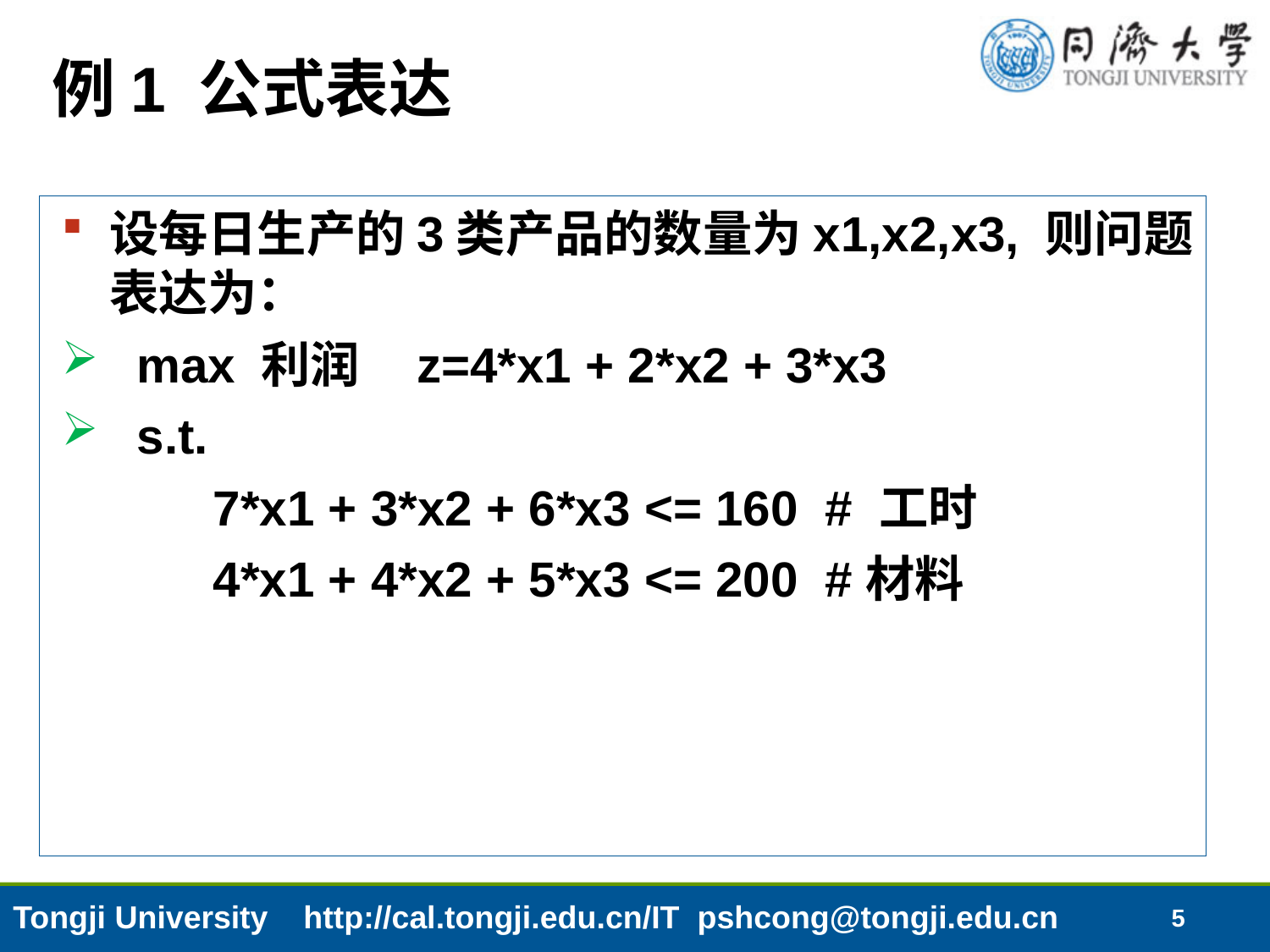

# 例1 公式表达
设每日生产的3类产品的数量为x1,x2,x3, 则问题表达为：
  max 利润    z=4*x1 + 2*x2 + 3*x3
  s.t.
           7*x1 + 3*x2 + 6*x3 <= 160  # 工时
           4*x1 + 4*x2 + 5*x3 <= 200  #材料